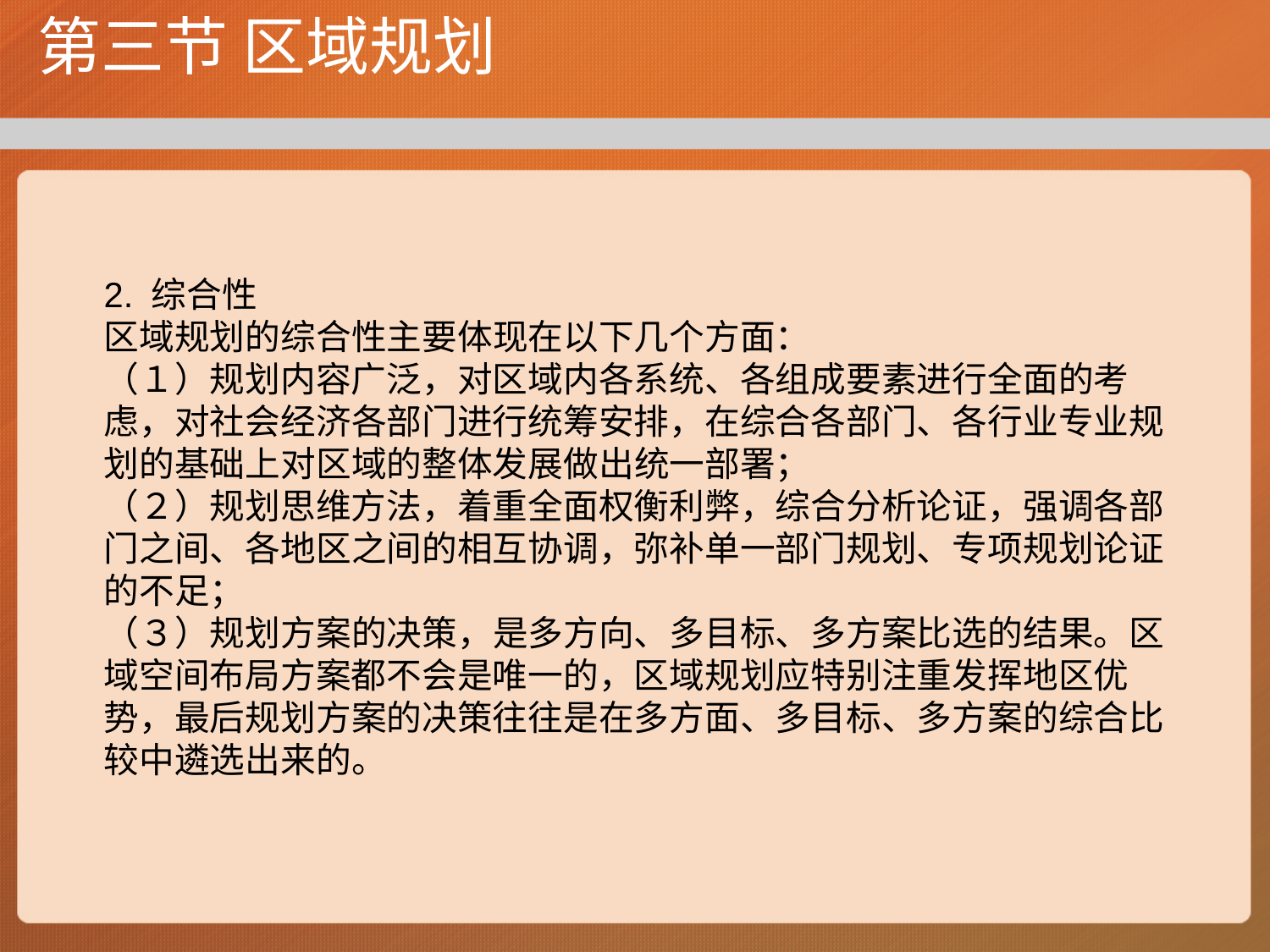

# 第三节 区域规划
2. 综合性
区域规划的综合性主要体现在以下几个方面：
（１）规划内容广泛，对区域内各系统、各组成要素进行全面的考虑，对社会经济各部门进行统筹安排，在综合各部门、各行业专业规划的基础上对区域的整体发展做出统一部署；
（２）规划思维方法，着重全面权衡利弊，综合分析论证，强调各部门之间、各地区之间的相互协调，弥补单一部门规划、专项规划论证的不足；
（３）规划方案的决策，是多方向、多目标、多方案比选的结果。区域空间布局方案都不会是唯一的，区域规划应特别注重发挥地区优势，最后规划方案的决策往往是在多方面、多目标、多方案的综合比较中遴选出来的。